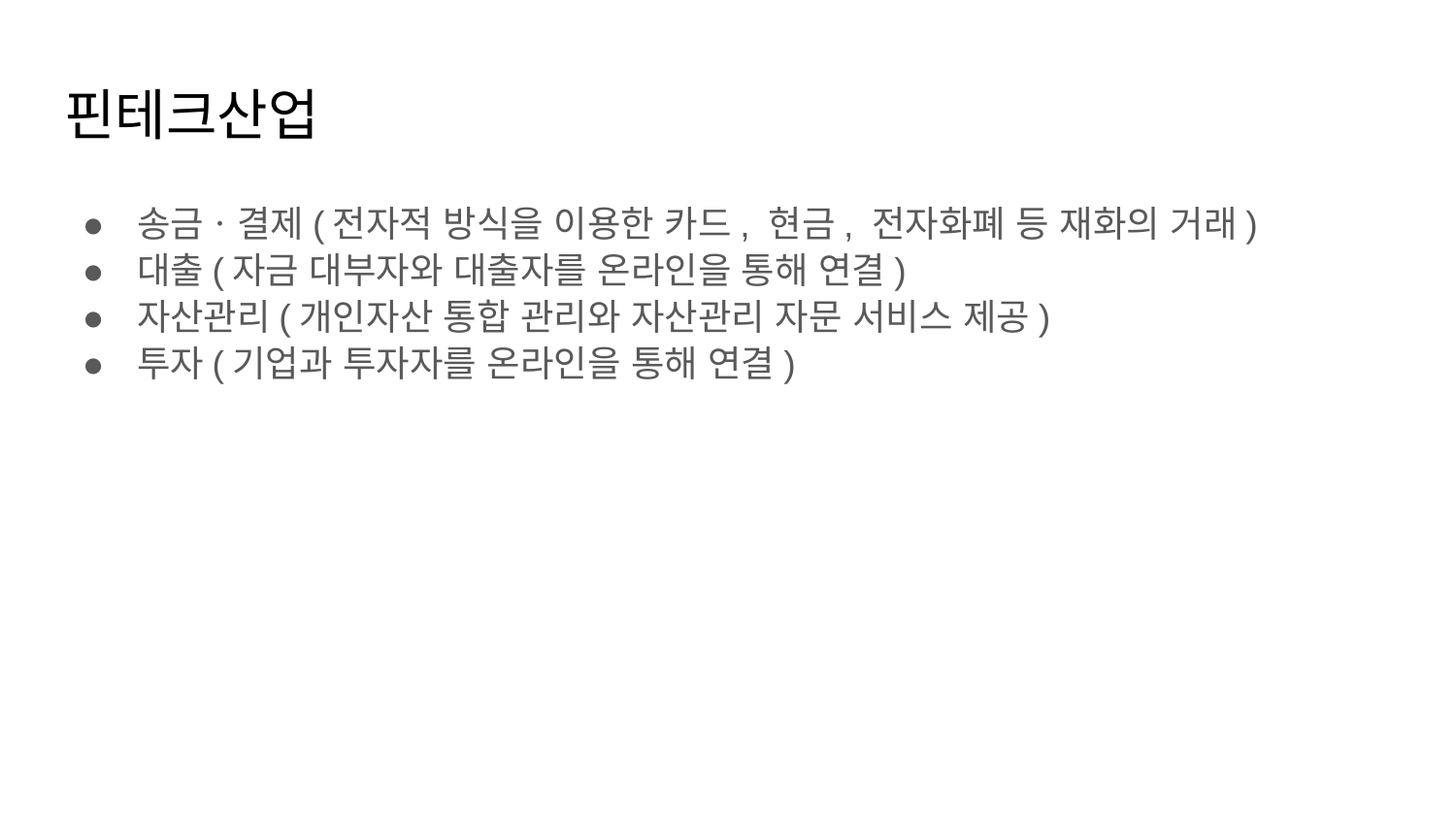

# 핀테크산업
송금ㆍ결제(전자적 방식을 이용한 카드, 현금, 전자화폐 등 재화의 거래)
대출(자금 대부자와 대출자를 온라인을 통해 연결)
자산관리(개인자산 통합 관리와 자산관리 자문 서비스 제공)
투자(기업과 투자자를 온라인을 통해 연결)